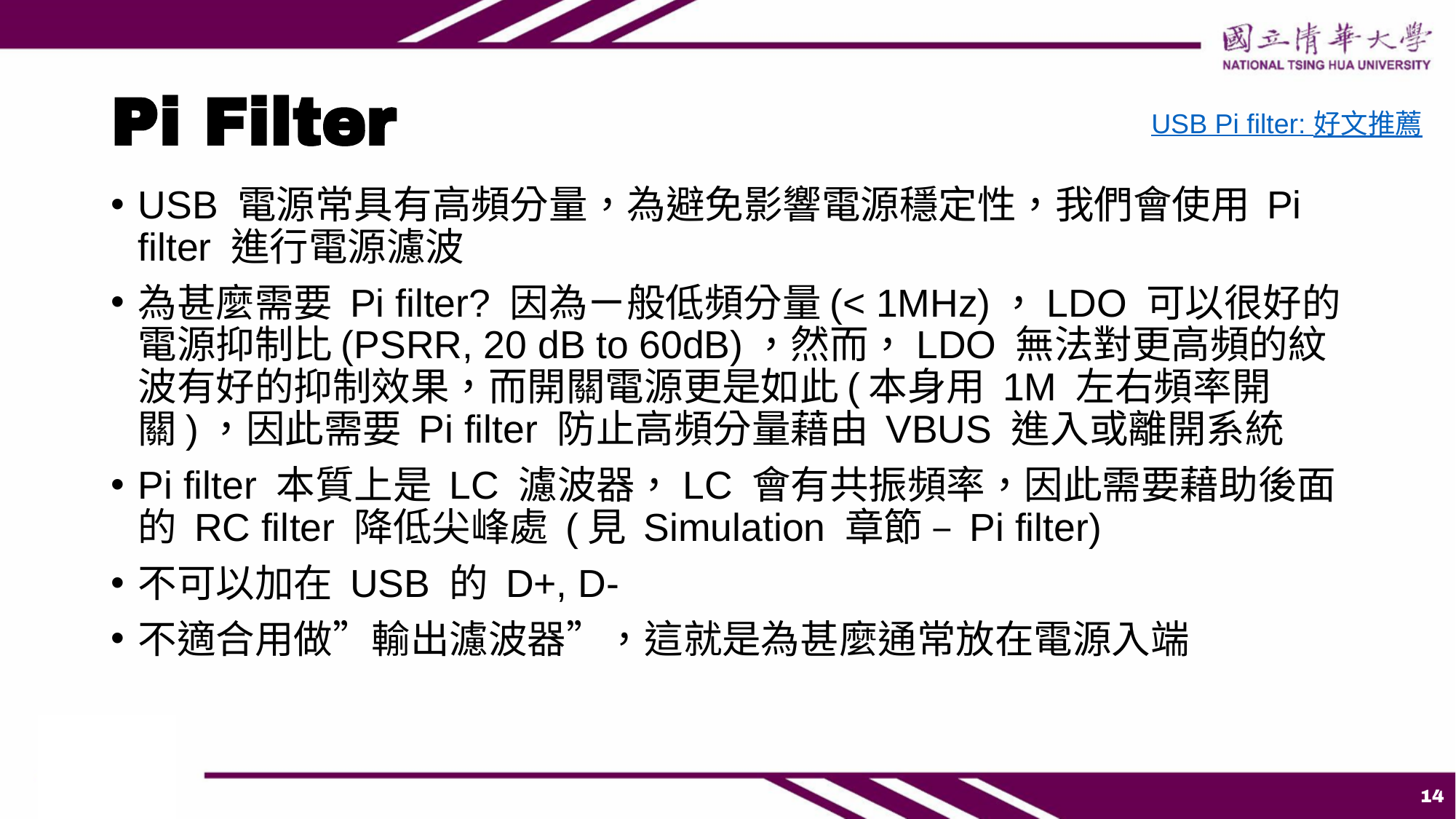

# Pi Filter
USB Pi filter: 好文推薦
USB 電源常具有高頻分量，為避免影響電源穩定性，我們會使用 Pi filter 進行電源濾波
為甚麼需要 Pi filter? 因為ㄧ般低頻分量(< 1MHz)，LDO 可以很好的電源抑制比(PSRR, 20 dB to 60dB)，然而，LDO 無法對更高頻的紋波有好的抑制效果，而開關電源更是如此(本身用 1M 左右頻率開關)，因此需要 Pi filter 防止高頻分量藉由 VBUS 進入或離開系統
Pi filter 本質上是 LC 濾波器，LC 會有共振頻率，因此需要藉助後面的 RC filter 降低尖峰處 (見 Simulation 章節 – Pi filter)
不可以加在 USB 的 D+, D-
不適合用做”輸出濾波器”，這就是為甚麼通常放在電源入端
14